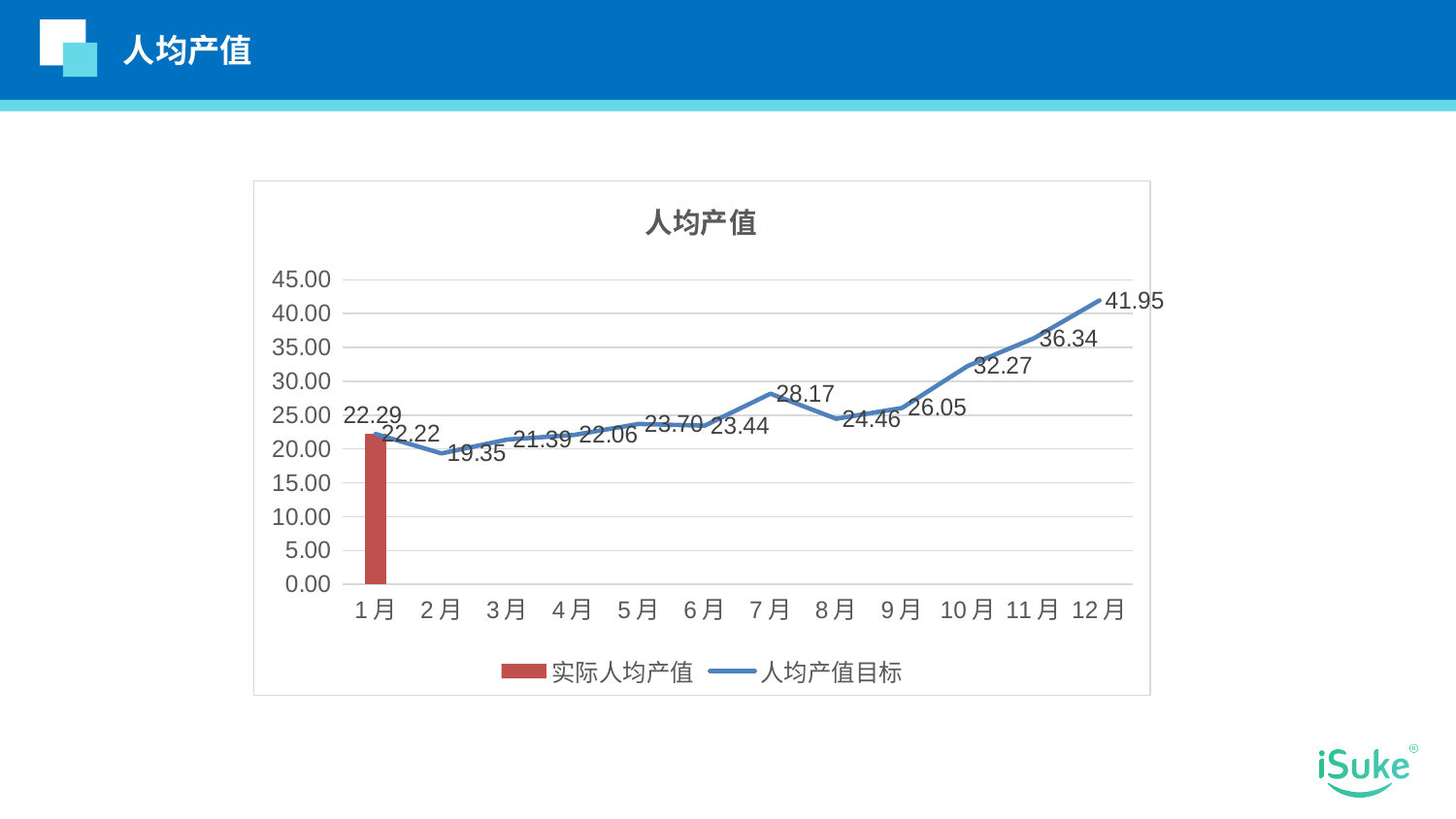

人均产值

### Chart: 人均产值

| Category | 实际人均产值 | 人均产值目标 |
|---|---|---|
| 1月 | 22.2871287128713 | 22.2170636584158 |
| 2月 | None | 19.3474727687186 |
| 3月 | None | 21.3918685281641 |
| 4月 | None | 22.0567853900442 |
| 5月 | None | 23.697830127872 |
| 6月 | None | 23.438331387071 |
| 7月 | None | 28.1680534897317 |
| 8月 | None | 24.4621732088492 |
| 9月 | None | 26.0532168813023 |
| 10月 | None | 32.2667719121299 |
| 11月 | None | 36.3403209081324 |
| 12月 | None | 41.9482982018311 |